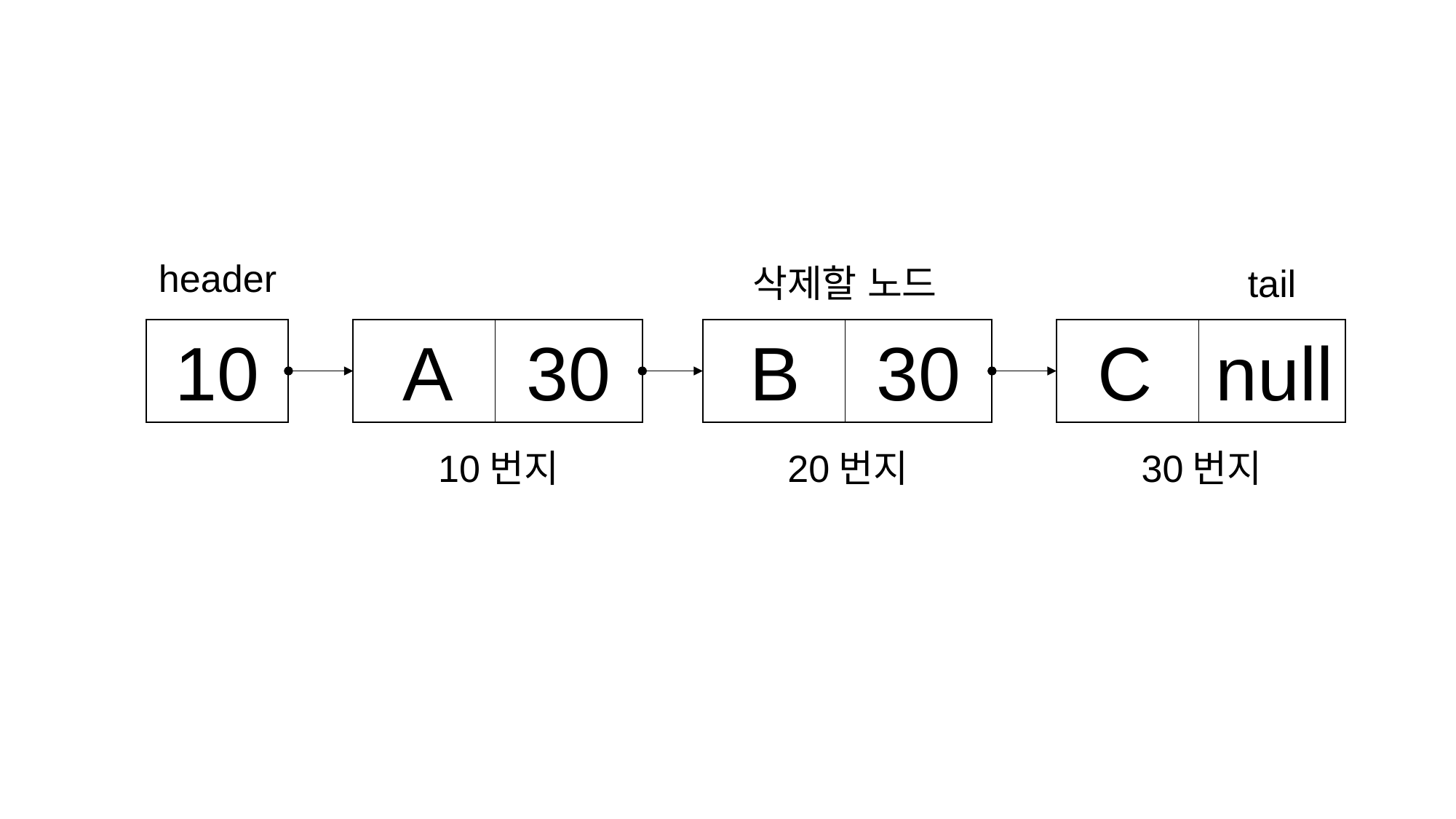

header
삭제할 노드
tail

10

A
30

B
30

C
null
10번지
20번지
30번지